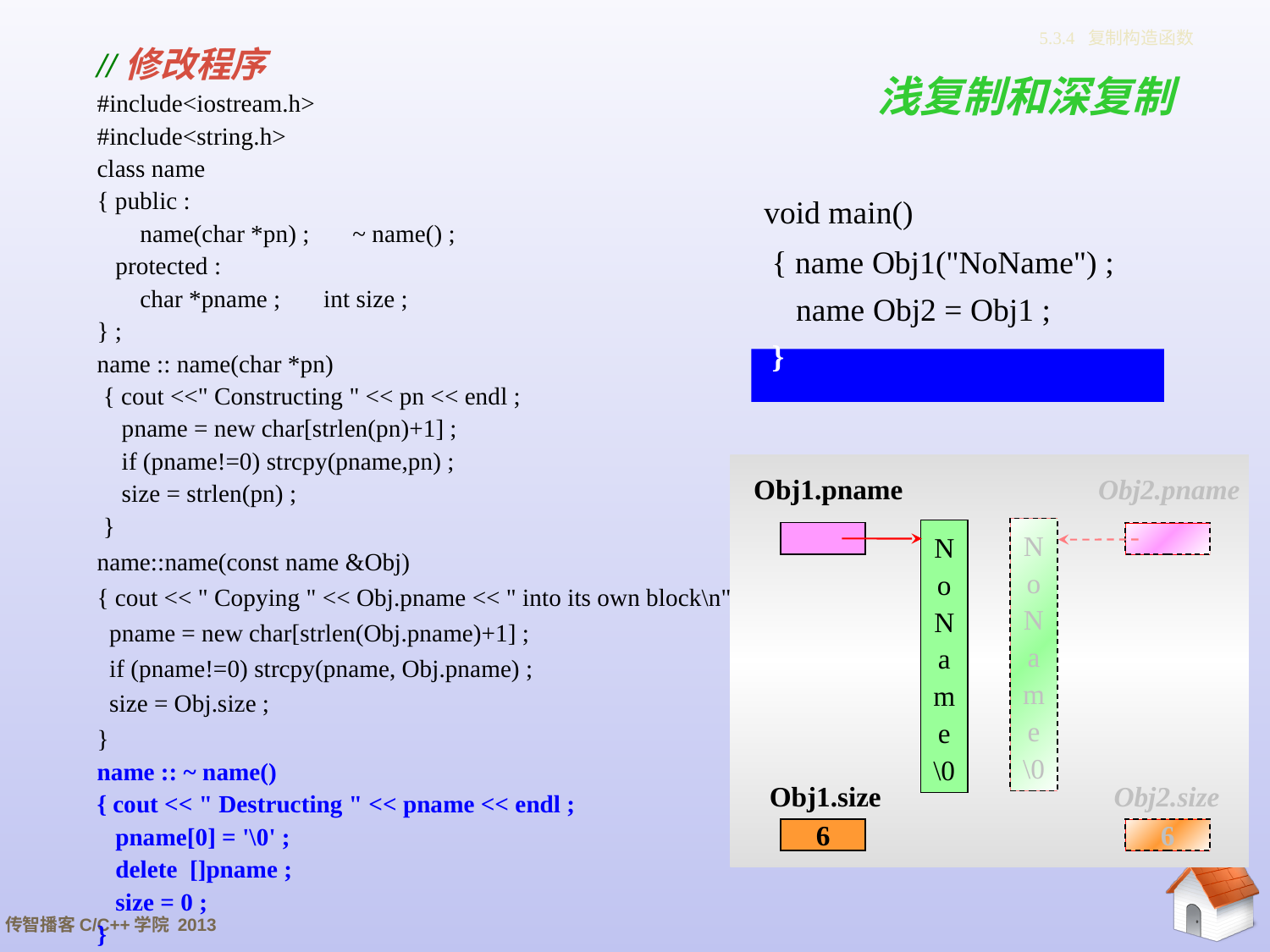

# 5.3.4  复制构造函数
//修改程序
#include<iostream.h>
#include<string.h>
class name
{ public :
       name(char *pn) ;       ~ name() ;
   protected :
       char *pname ;       int size ;
} ;
name :: name(char *pn)
 { cout <<" Constructing " << pn << endl ;
    pname = new char[strlen(pn)+1] ;
    if (pname!=0) strcpy(pname,pn) ;
    size = strlen(pn) ;
 }
name::name(const name &Obj)
{ cout << " Copying " << Obj.pname << " into its own block\n" ;
  pname = new char[strlen(Obj.pname)+1] ;
  if (pname!=0) strcpy(pname, Obj.pname) ;
  size = Obj.size ;
}
name :: ~ name()
{ cout << " Destructing " << pname << endl ;
   pname[0] = '\0' ;
   delete  []pname ;
   size = 0 ;
}
浅复制和深复制
void main()
 { name Obj1("NoName") ;
    name Obj2 = Obj1 ;
 }

Obj1.pname
N
o
N
a
m
e
\0

Obj1.size
6
Obj2.pname
N
o
N
a
m
e
\0

Obj2.size
6